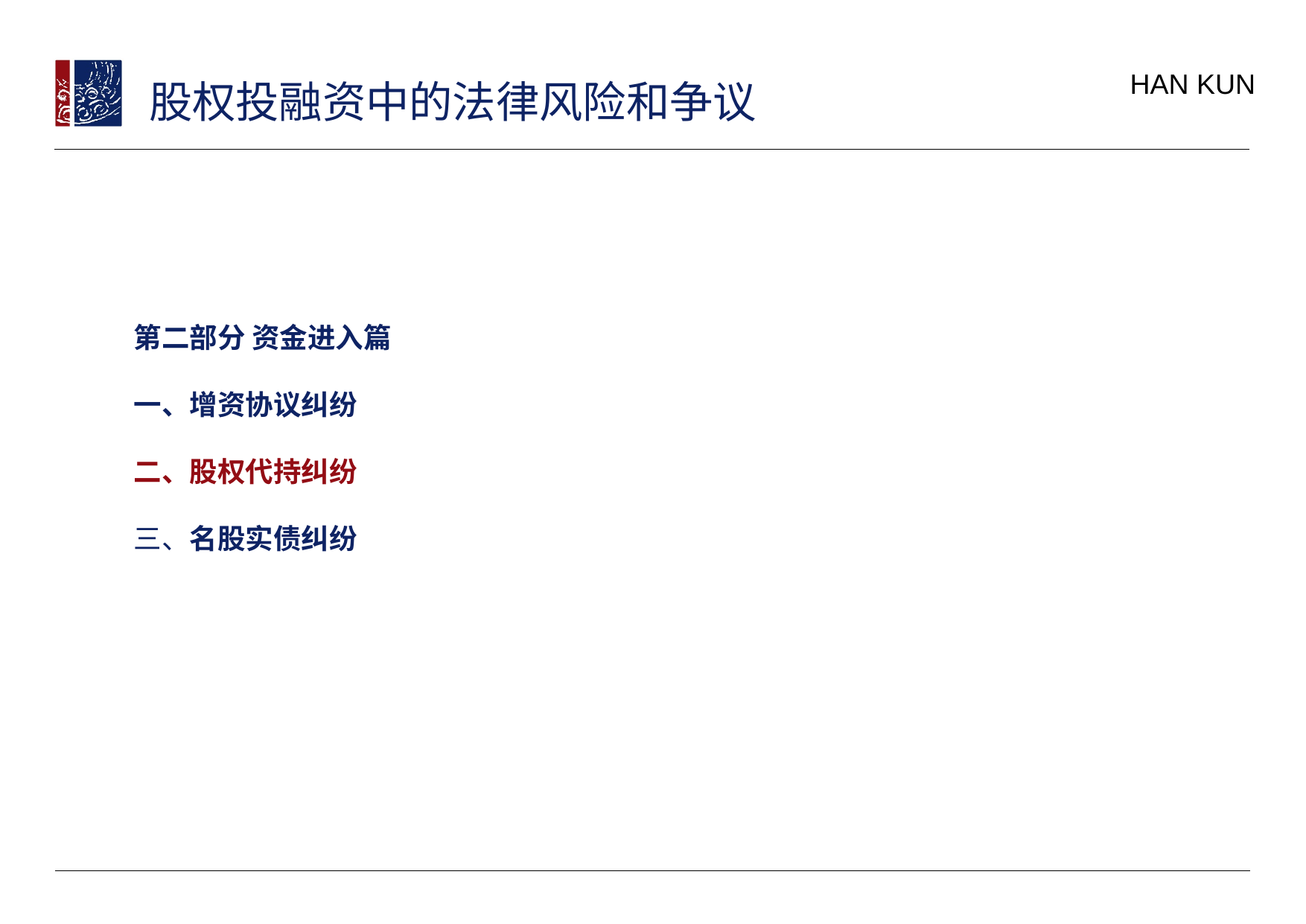

股权投融资中的法律风险和争议
# 第二部分 资金进入篇 一、增资协议纠纷 二、股权代持纠纷 三、名股实债纠纷